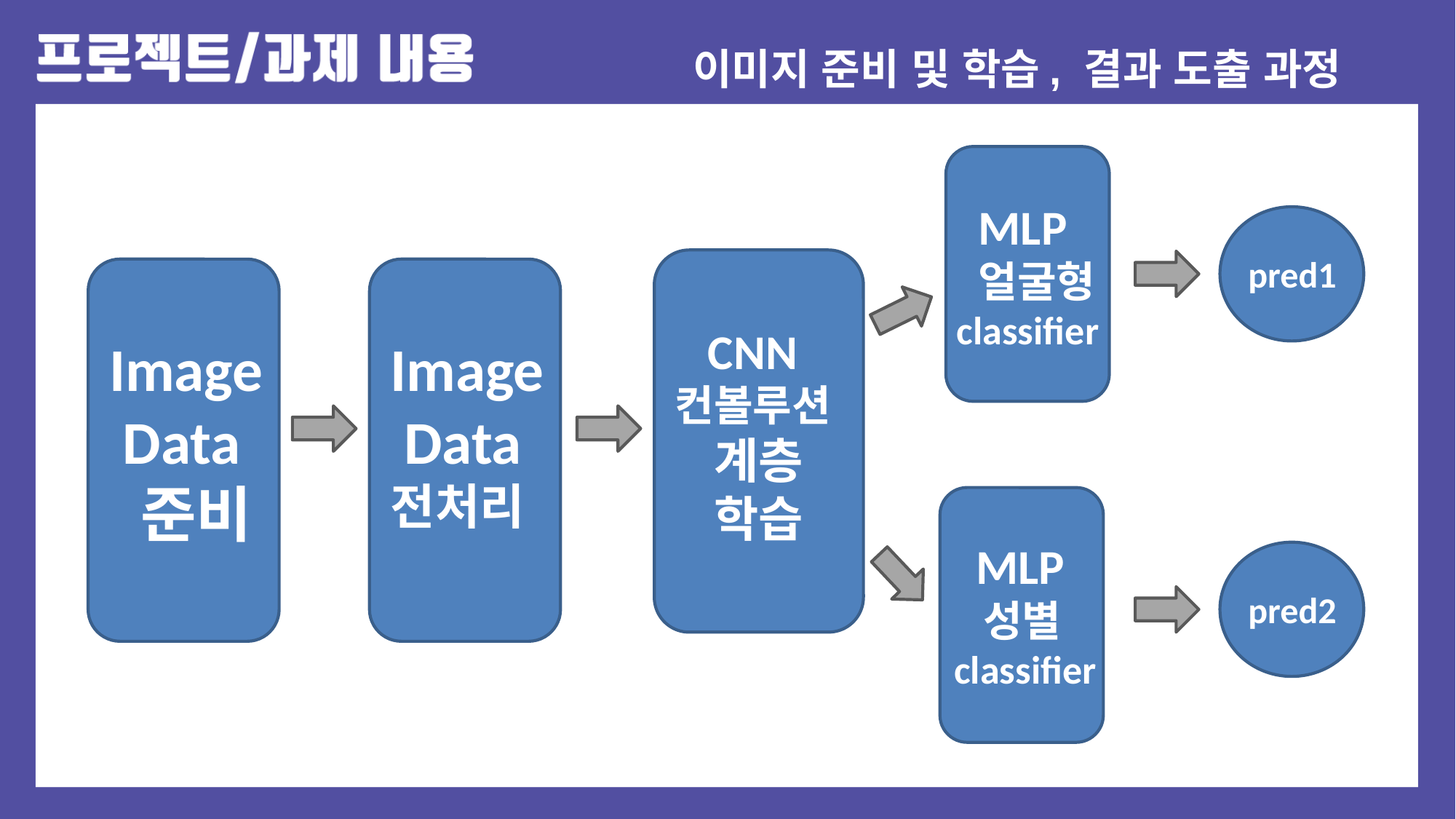

이미지 준비 및 학습, 결과 도출 과정

  MLP
 얼굴형
classifier

pred1

   CNN
컨볼루션
  계층
  학습
Image
 Data
 준비
Image
 Data
전처리

  MLP
  성별
classifier

pred2